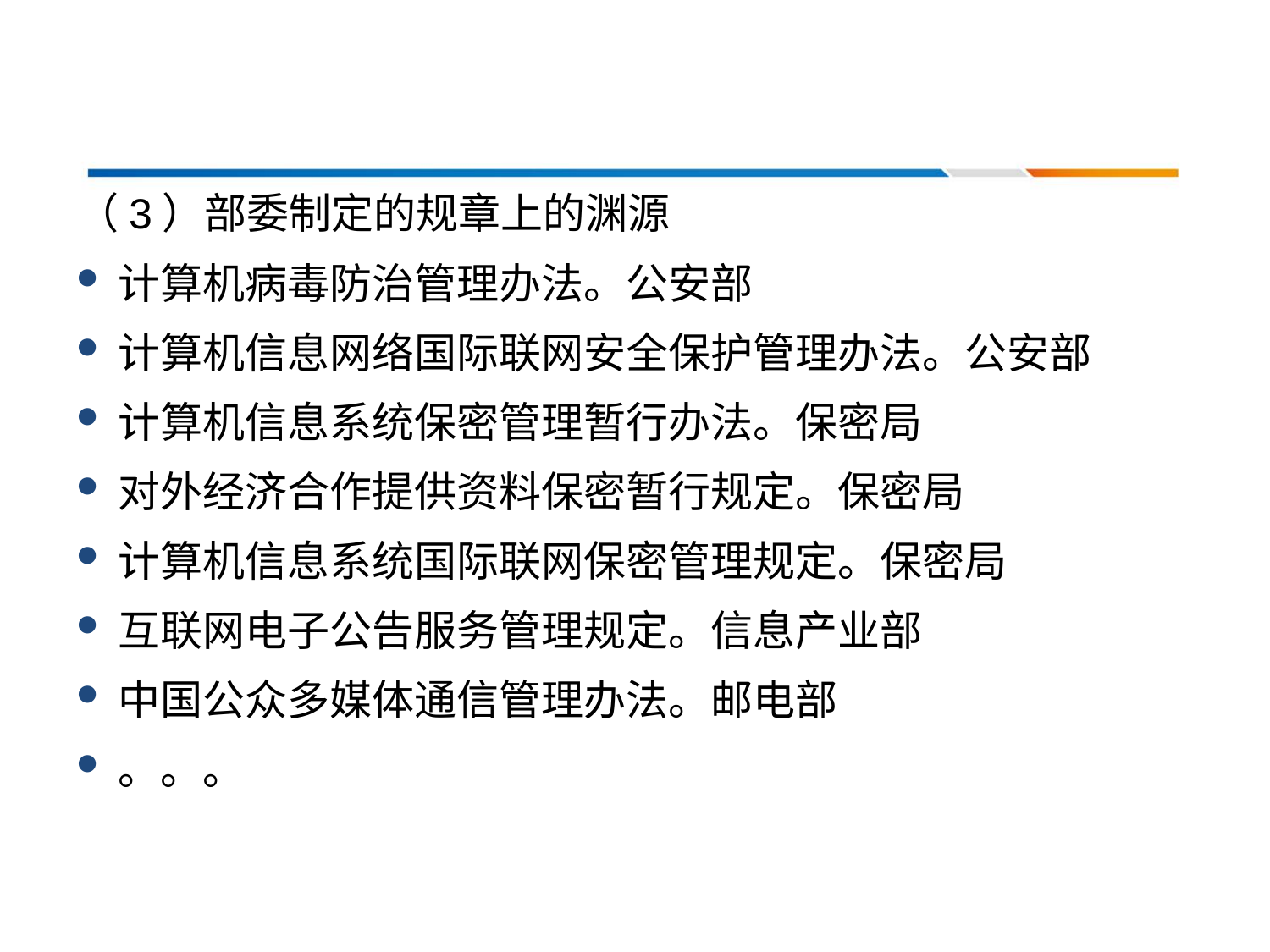

#
（3）部委制定的规章上的渊源
计算机病毒防治管理办法。公安部
计算机信息网络国际联网安全保护管理办法。公安部
计算机信息系统保密管理暂行办法。保密局
对外经济合作提供资料保密暂行规定。保密局
计算机信息系统国际联网保密管理规定。保密局
互联网电子公告服务管理规定。信息产业部
中国公众多媒体通信管理办法。邮电部
。。。